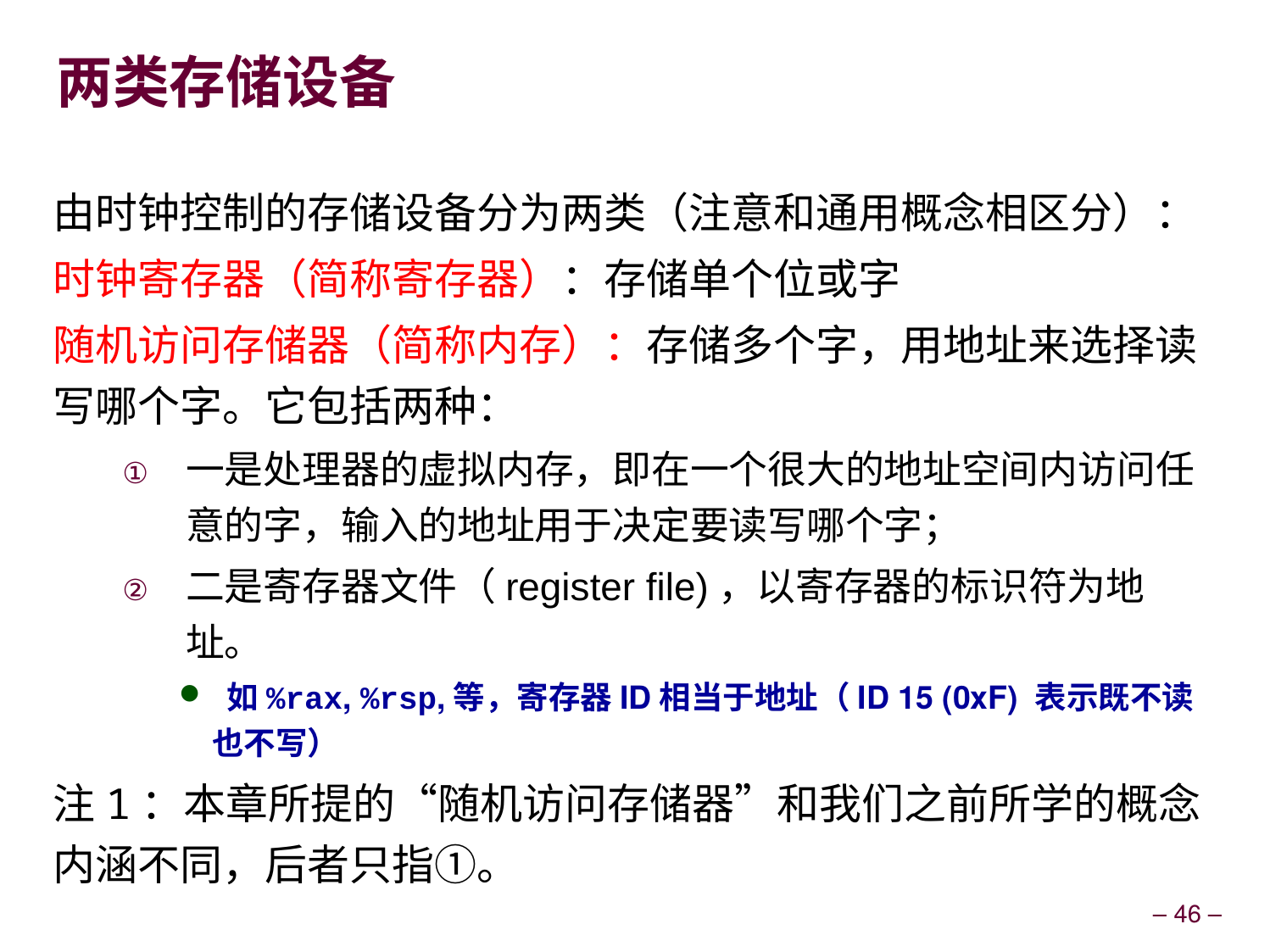

# 两类存储设备
由时钟控制的存储设备分为两类（注意和通用概念相区分）：
时钟寄存器（简称寄存器）：存储单个位或字
随机访问存储器（简称内存）：存储多个字，用地址来选择读写哪个字。它包括两种：
一是处理器的虚拟内存，即在一个很大的地址空间内访问任意的字，输入的地址用于决定要读写哪个字；
二是寄存器文件（register file)，以寄存器的标识符为地址。
 如%rax, %rsp,等，寄存器ID相当于地址（ID 15 (0xF) 表示既不读也不写）
注1：本章所提的“随机访问存储器”和我们之前所学的概念内涵不同，后者只指①。